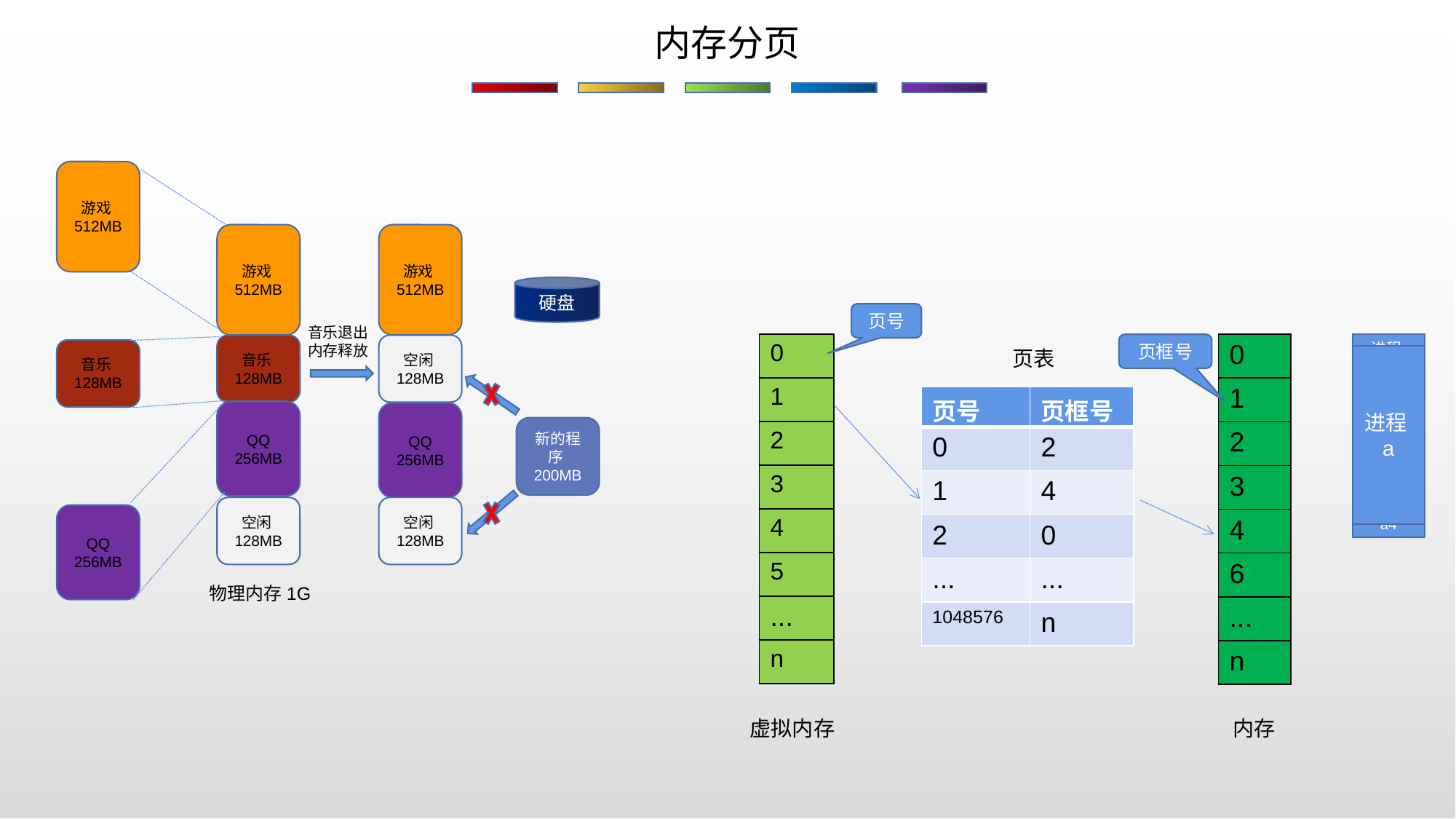

内存分页

游戏512MB
游戏512MB
游戏512MB
硬盘
页号
音乐退出内存释放
| 0 |
| --- |
| 1 |
| 2 |
| 3 |
| 4 |
| 5 |
| ... |
| n |
页框号
| 0 |
| --- |
| 1 |
| 2 |
| 3 |
| 4 |
| 6 |
| ... |
| n |
进程a1
音乐128MB
空闲128MB
音乐128MB
页表
进程a

进程a2
| 页号 | 页框号 |
| --- | --- |
| 0 | 2 |
| 1 | 4 |
| 2 | 0 |
| ... | ... |
| 1048576 | n |

QQ 256MB
QQ 256MB
新的程序200MB
进程a3
进程a4

空闲128MB
空闲128MB
QQ 256MB

物理内存1G
虚拟内存
内存